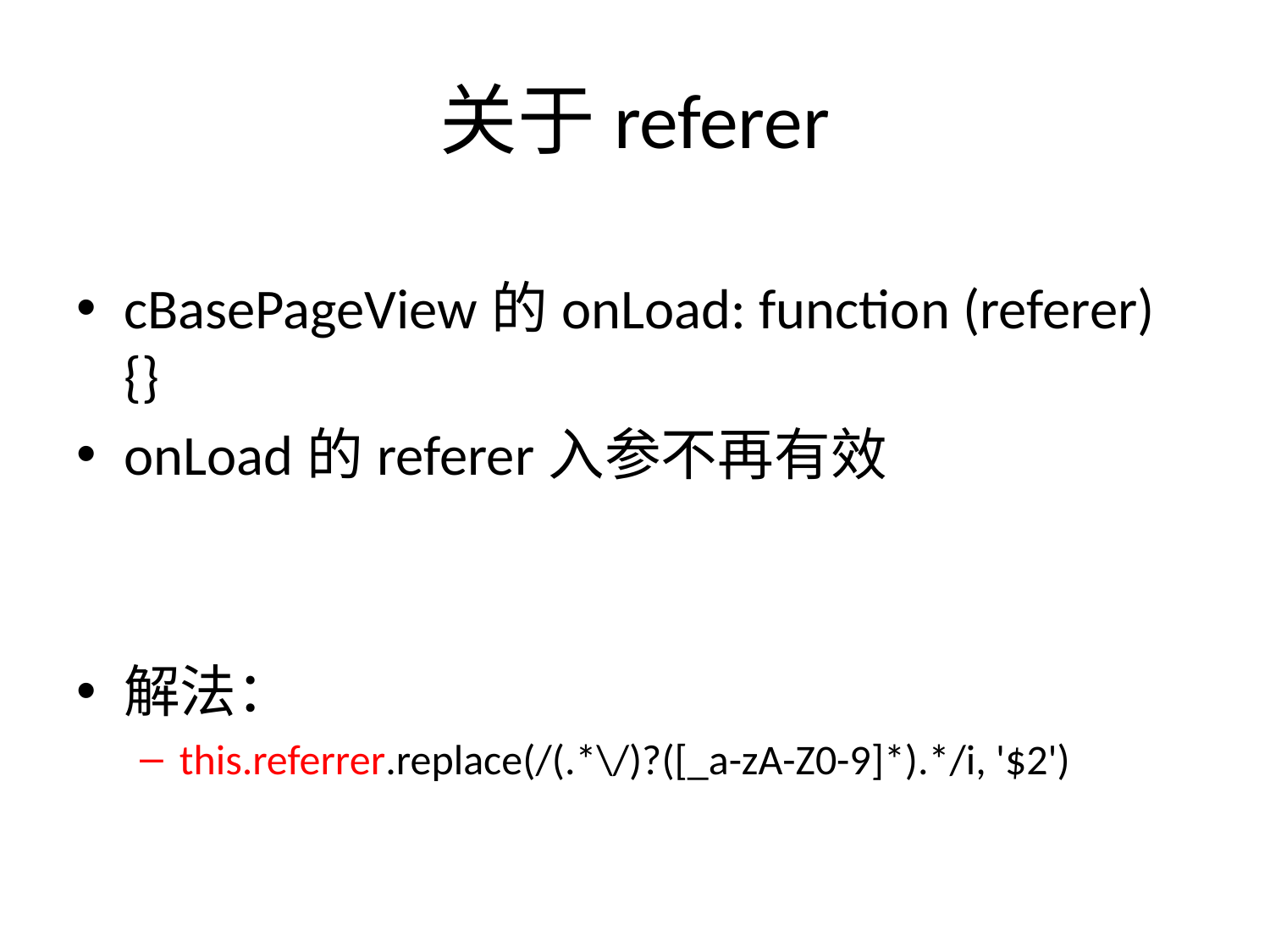

# 关于referer
cBasePageView的onLoad: function (referer) {}
onLoad的referer入参不再有效

解法：
this.referrer.replace(/(.*\/)?([_a-zA-Z0-9]*).*/i, '$2')